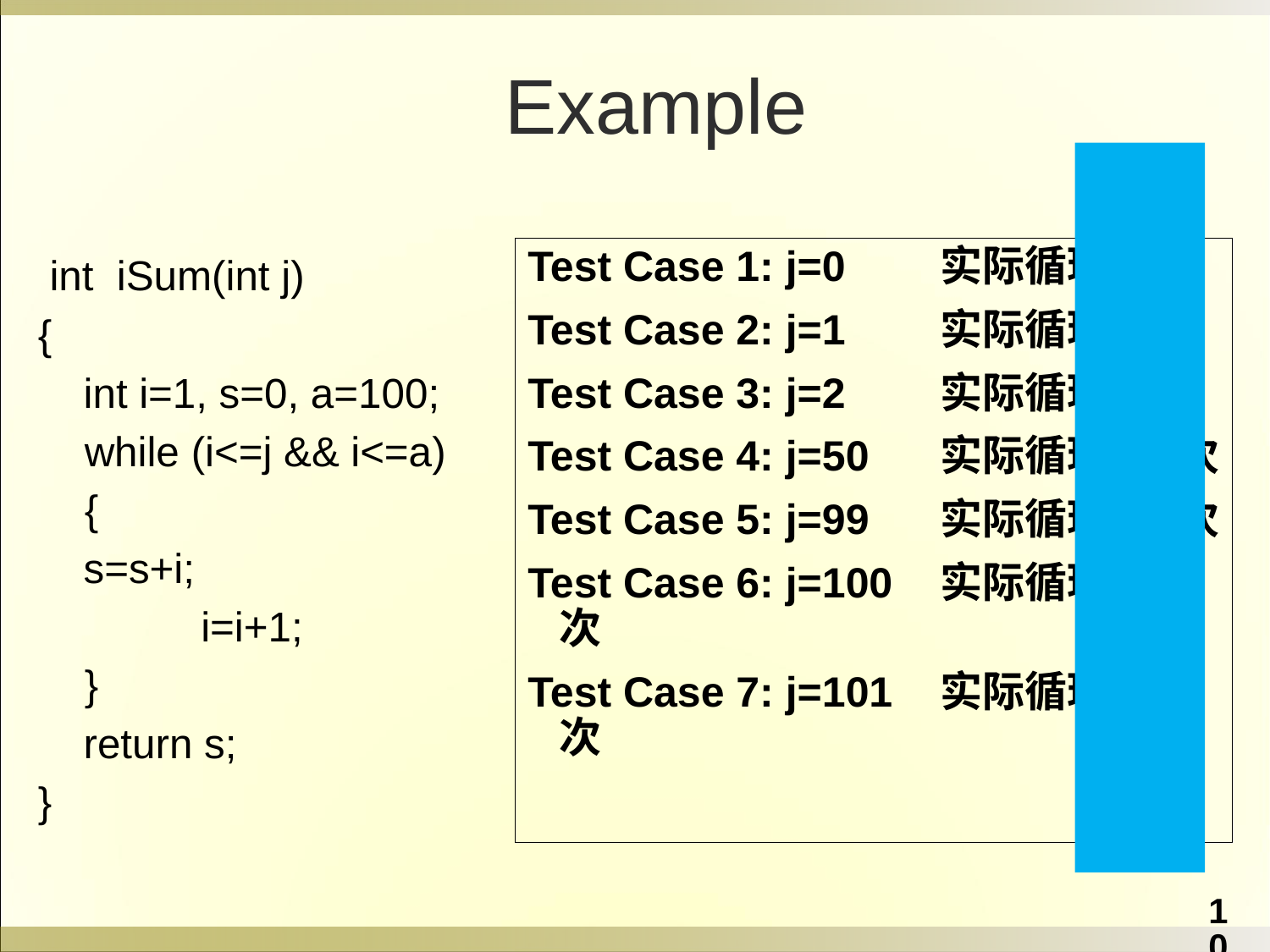

Example

Test Case 1: j=0	实际循环0次
Test Case 2: j=1	实际循环1次
Test Case 3: j=2	实际循环2次
Test Case 4: j=50	实际循环50次
Test Case 5: j=99	实际循环99次
Test Case 6: j=100	实际循环100次
Test Case 7: j=101	实际循环100次

 int  iSum(int j)
{
	int i=1, s=0, a=100;
    while (i<=j && i<=a)
    {
		s=s+i;
              i=i+1;
    }
	return s;
}
10